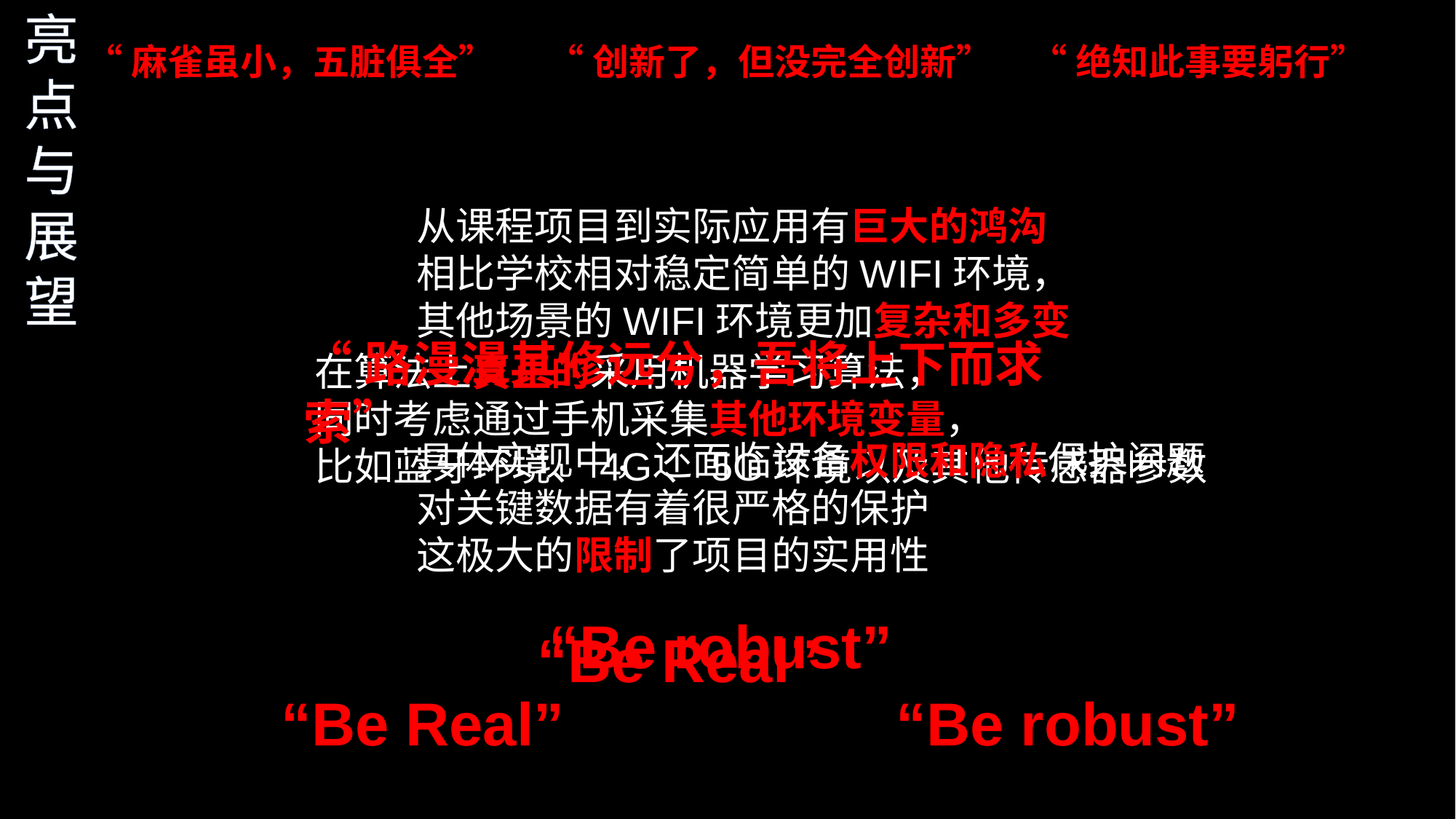

亮点与展望
“麻雀虽小，五脏俱全”
“创新了，但没完全创新”
“绝知此事要躬行”
从课程项目到实际应用有巨大的鸿沟
相比学校相对稳定简单的WIFI环境，
其他场景的WIFI环境更加复杂和多变
“路漫漫其修远兮，吾将上下而求索”
在算法上真正的采用机器学习算法，
同时考虑通过手机采集其他环境变量，
比如蓝牙环境、4G、5G环境以及其他传感器参数
具体实现中，还面临设备权限和隐私保护问题
对关键数据有着很严格的保护
这极大的限制了项目的实用性
“Be robust”
“Be Real”
“Be Real”
“Be robust”